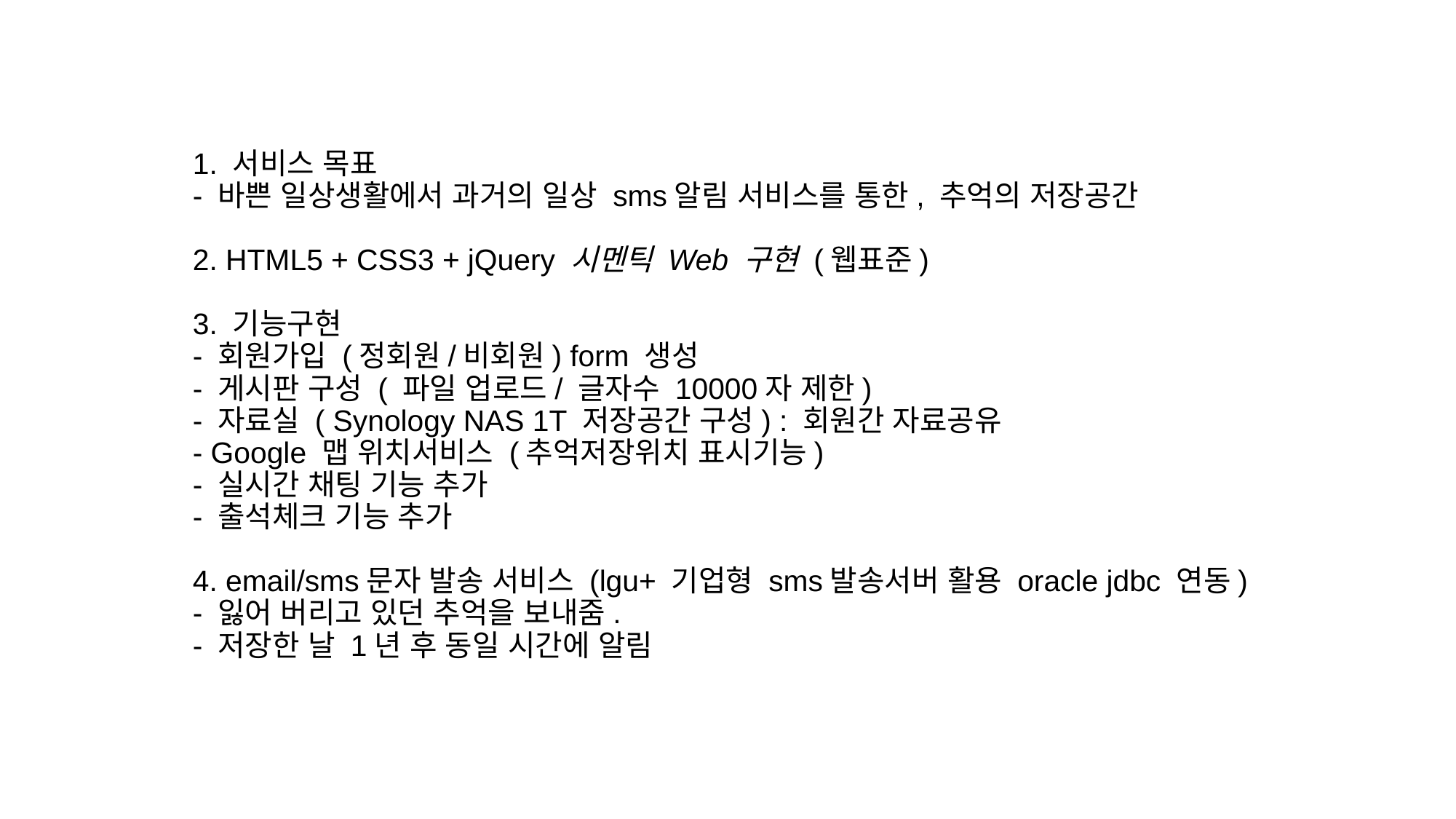

# 1. 서비스 목표 - 바쁜 일상생활에서 과거의 일상 sms알림 서비스를 통한, 추억의 저장공간 2. HTML5 + CSS3 + jQuery 시멘틱 Web 구현 (웹표준) 3. 기능구현 - 회원가입 (정회원/비회원) form 생성 - 게시판 구성 ( 파일 업로드/ 글자수 10000자 제한) - 자료실 ( Synology NAS 1T 저장공간 구성) : 회원간 자료공유 - Google 맵 위치서비스 (추억저장위치 표시기능) - 실시간 채팅 기능 추가 - 출석체크 기능 추가 4. email/sms문자 발송 서비스 (lgu+ 기업형 sms발송서버 활용 oracle jdbc 연동) - 잃어 버리고 있던 추억을 보내줌. - 저장한 날 1년 후 동일 시간에 알림